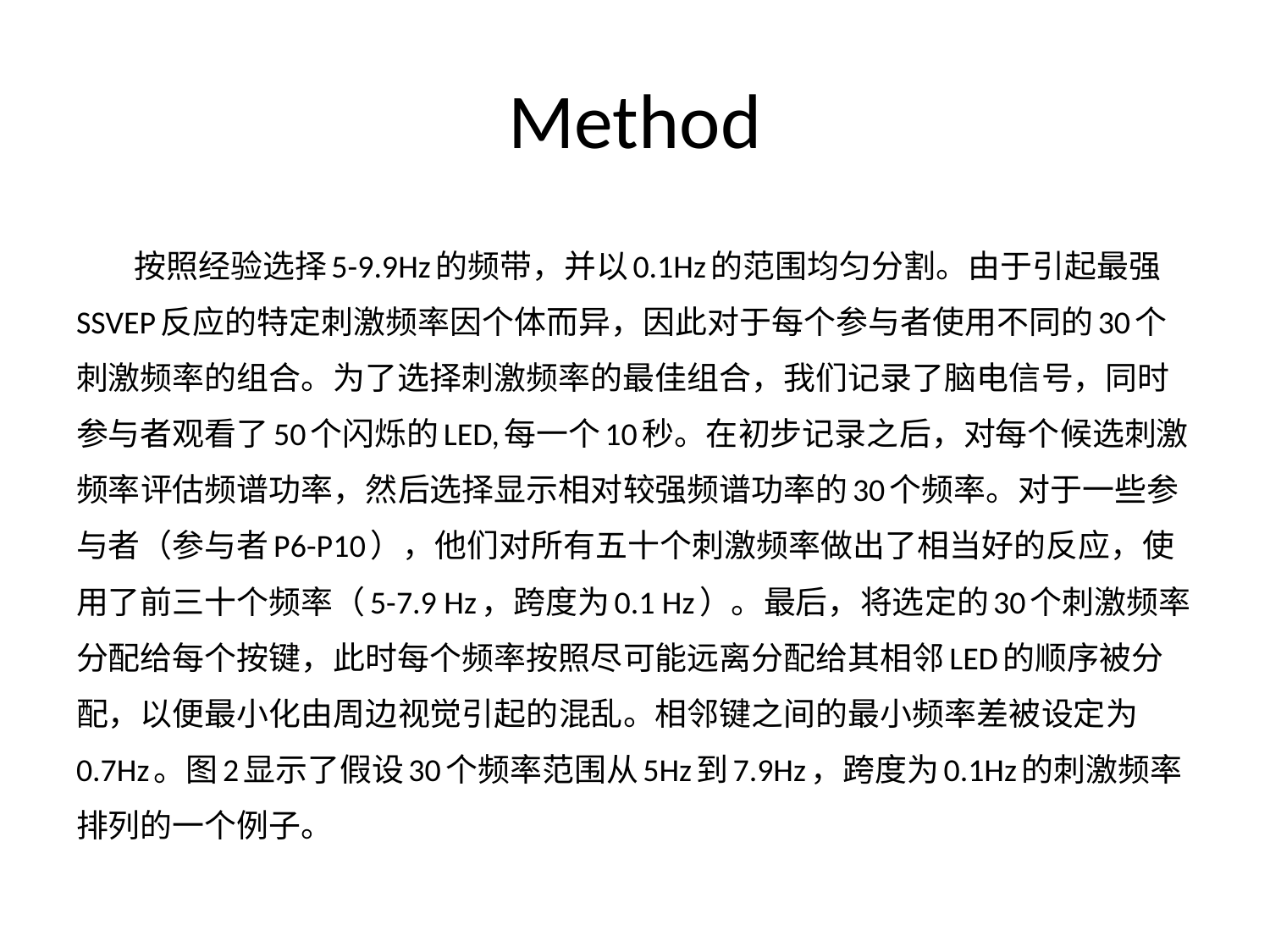

# Method
按照经验选择5-9.9Hz的频带，并以0.1Hz的范围均匀分割。由于引起最强SSVEP反应的特定刺激频率因个体而异，因此对于每个参与者使用不同的30个刺激频率的组合。为了选择刺激频率的最佳组合，我们记录了脑电信号，同时参与者观看了50个闪烁的LED,每一个10秒。在初步记录之后，对每个候选刺激频率评估频谱功率，然后选择显示相对较强频谱功率的30个频率。对于一些参与者（参与者P6-P10），他们对所有五十个刺激频率做出了相当好的反应，使用了前三十个频率（5-7.9 Hz，跨度为0.1 Hz）。最后，将选定的30个刺激频率分配给每个按键，此时每个频率按照尽可能远离分配给其相邻LED的顺序被分配，以便最小化由周边视觉引起的混乱。相邻键之间的最小频率差被设定为0.7Hz。图2显示了假设30个频率范围从5Hz到7.9Hz，跨度为0.1Hz的刺激频率排列的一个例子。